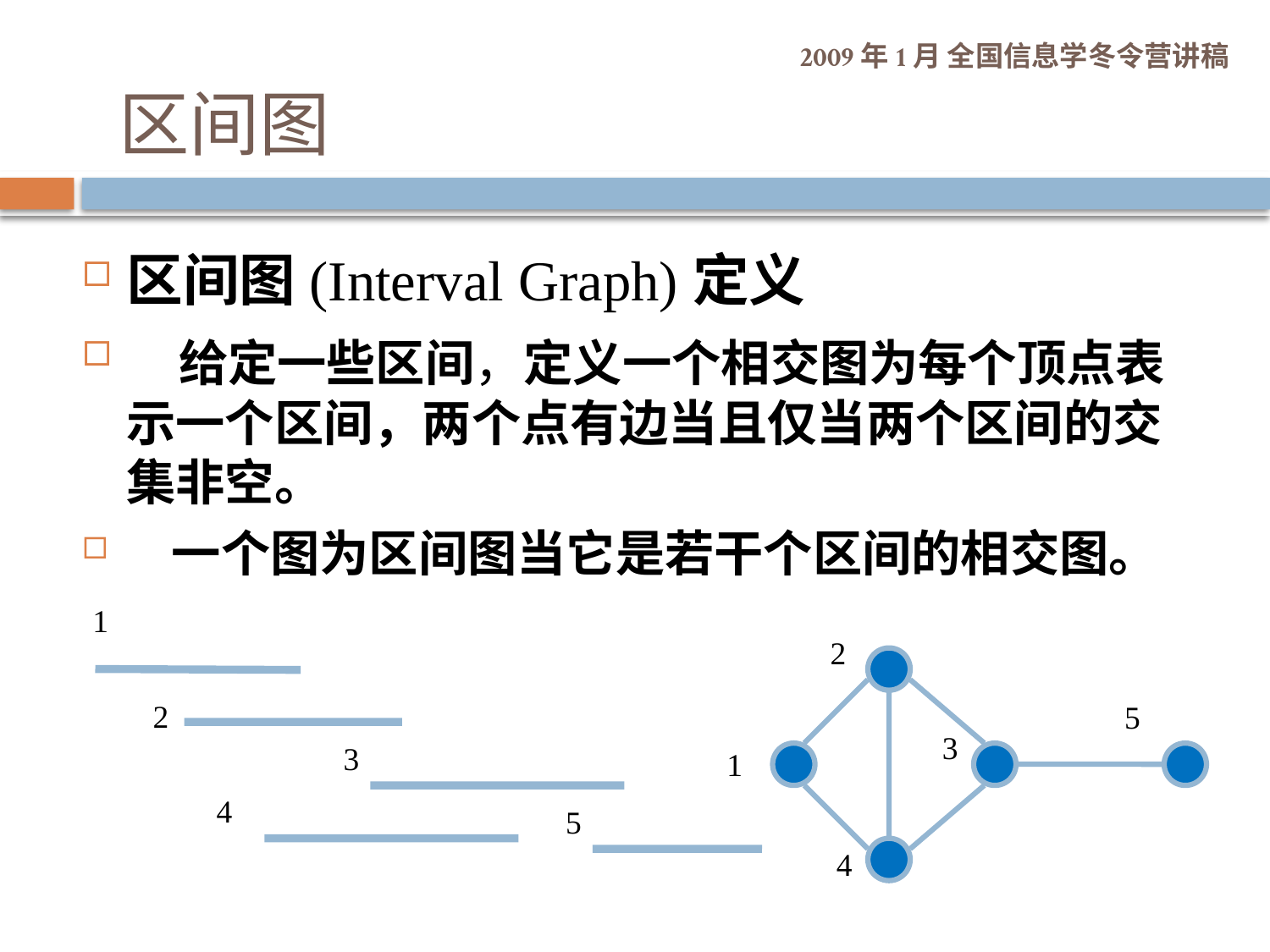

区间图
区间图(Interval Graph)定义
   给定一些区间，定义一个相交图为每个顶点表示一个区间，两个点有边当且仅当两个区间的交集非空。
   一个图为区间图当它是若干个区间的相交图。

1
2

2

5

3
3
1

4

5

4